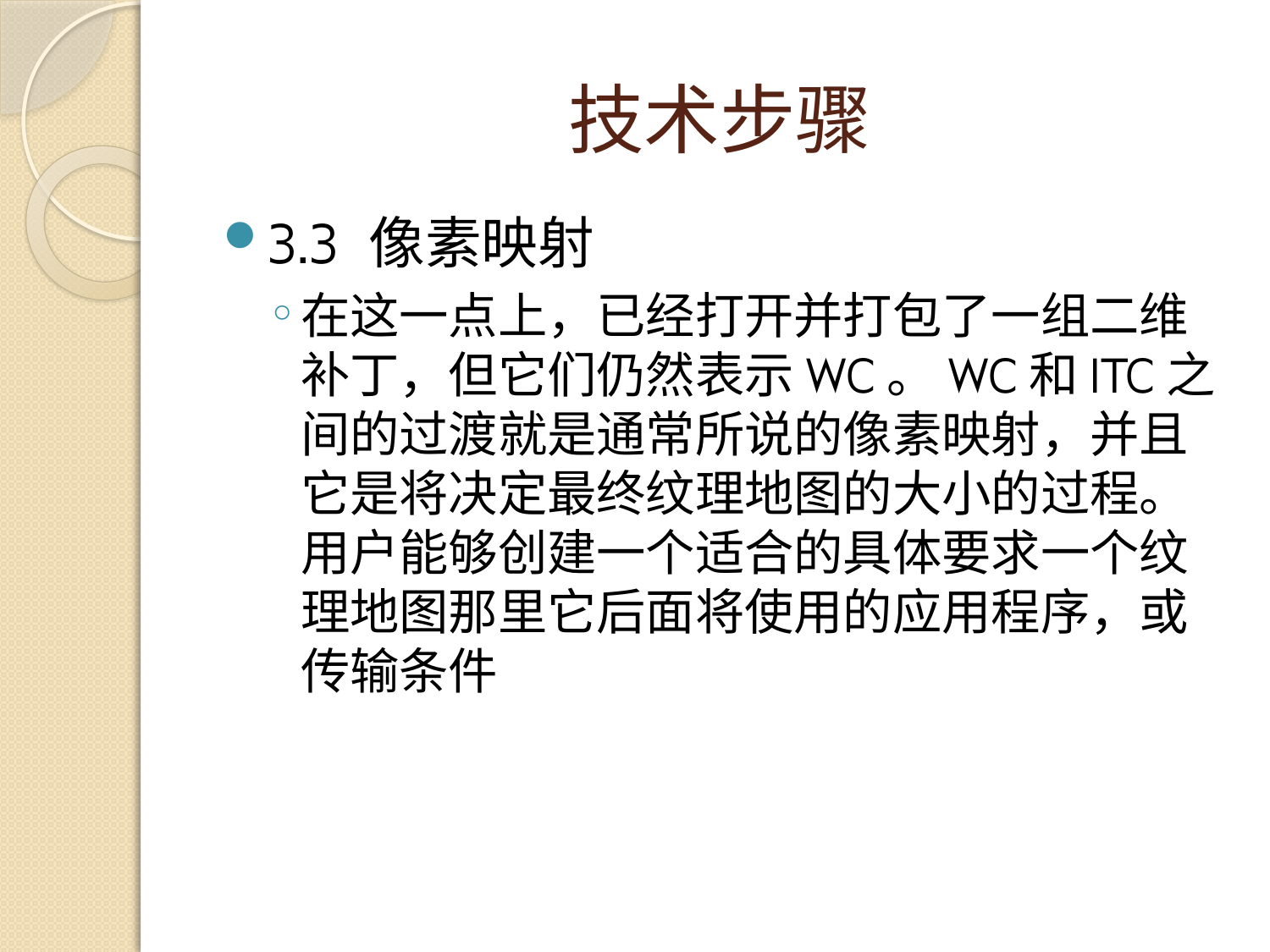

# 技术步骤
3.3 像素映射
在这一点上，已经打开并打包了一组二维补丁，但它们仍然表示WC。WC和ITC之间的过渡就是通常所说的像素映射，并且它是将决定最终纹理地图的大小的过程。用户能够创建一个适合的具体要求一个纹理地图那里它后面将使用的应用程序，或传输条件